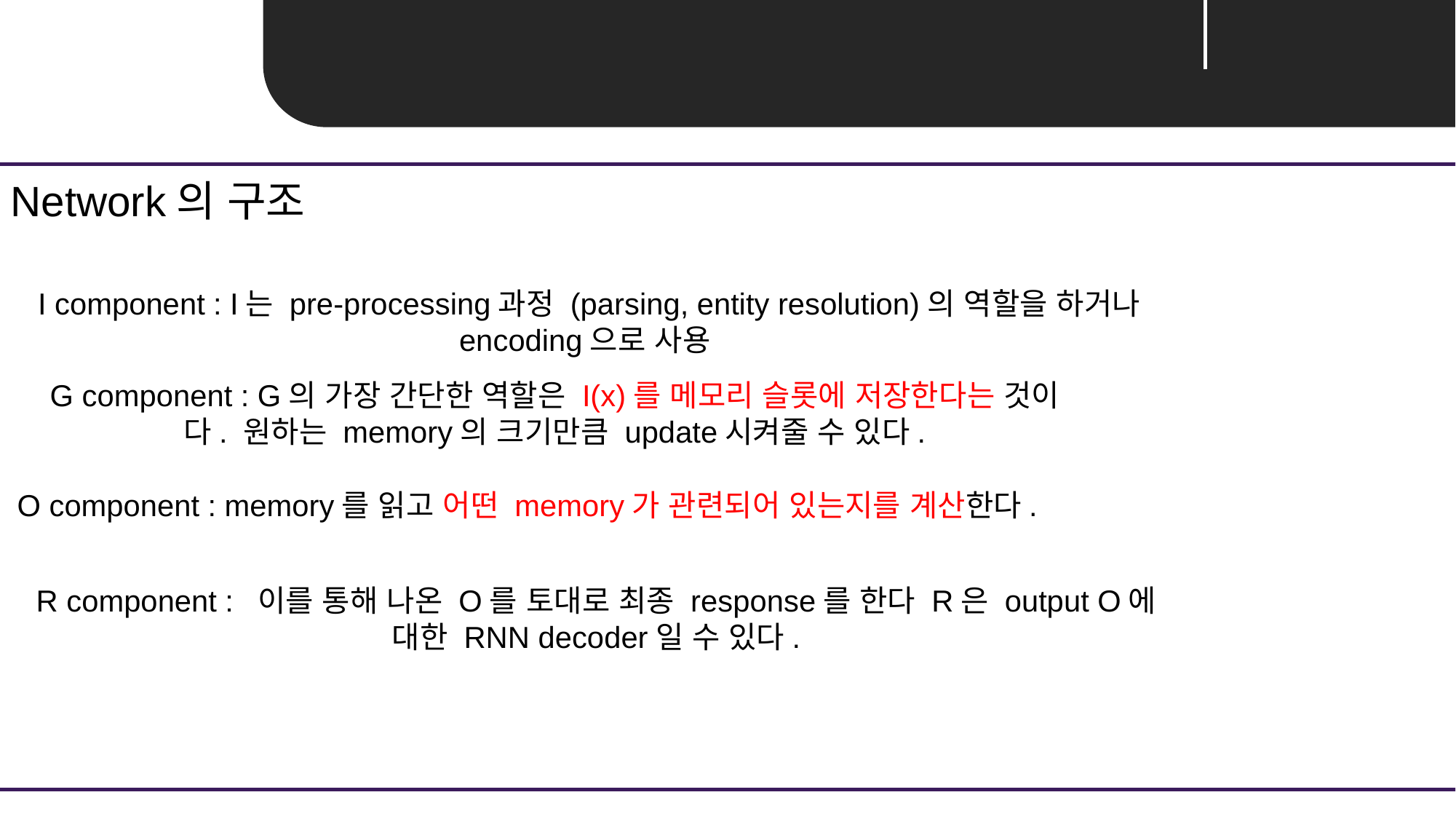

Unit  01 ㅣ Memory networks
Network의 구조

I component : I는 pre-processing과정 (parsing, entity resolution)의 역할을 하거나 encoding으로 사용
G component : G의 가장 간단한 역할은 I(x)를 메모리 슬롯에 저장한다는 것이다. 원하는 memory의 크기만큼 update시켜줄 수 있다.
O component : memory를 읽고 어떤 memory가 관련되어 있는지를 계산한다.
R component :  이를 통해 나온 O를 토대로 최종 response를 한다 R은 output O에 대한 RNN decoder일 수 있다.